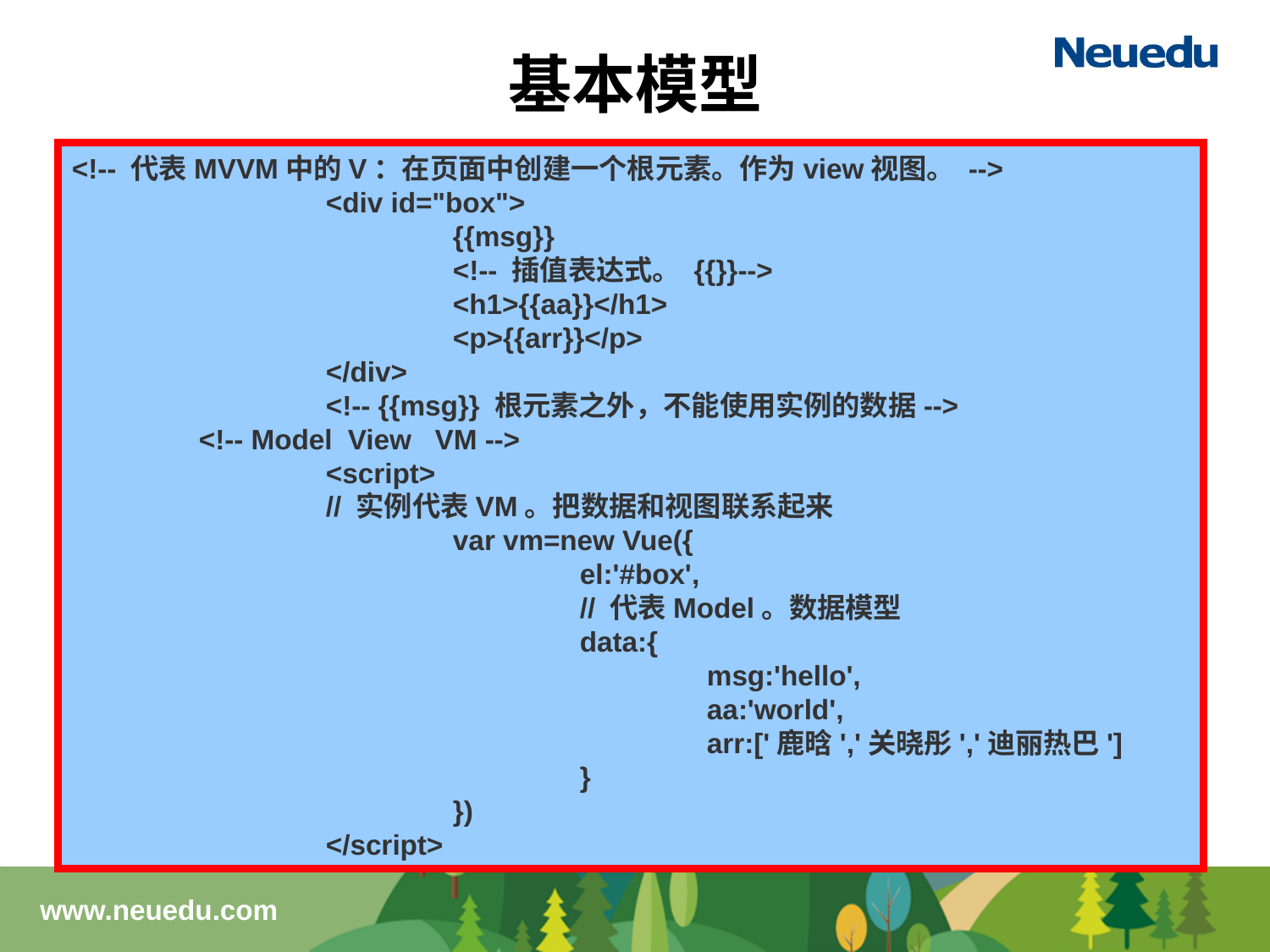

# 基本模型
<!-- 代表MVVM中的V：在页面中创建一个根元素。作为view视图。 -->
		<div id="box">
			{{msg}}
			<!-- 插值表达式。 {{}}-->
			<h1>{{aa}}</h1>
			<p>{{arr}}</p>
		</div>
		<!-- {{msg}} 根元素之外，不能使用实例的数据-->
	<!-- Model  View   VM -->
		<script>
		// 实例代表VM。把数据和视图联系起来
			var vm=new Vue({
				el:'#box',
				// 代表Model。数据模型
				data:{
					msg:'hello',
					aa:'world',
					arr:['鹿晗','关晓彤','迪丽热巴']
				}
			})
		</script>